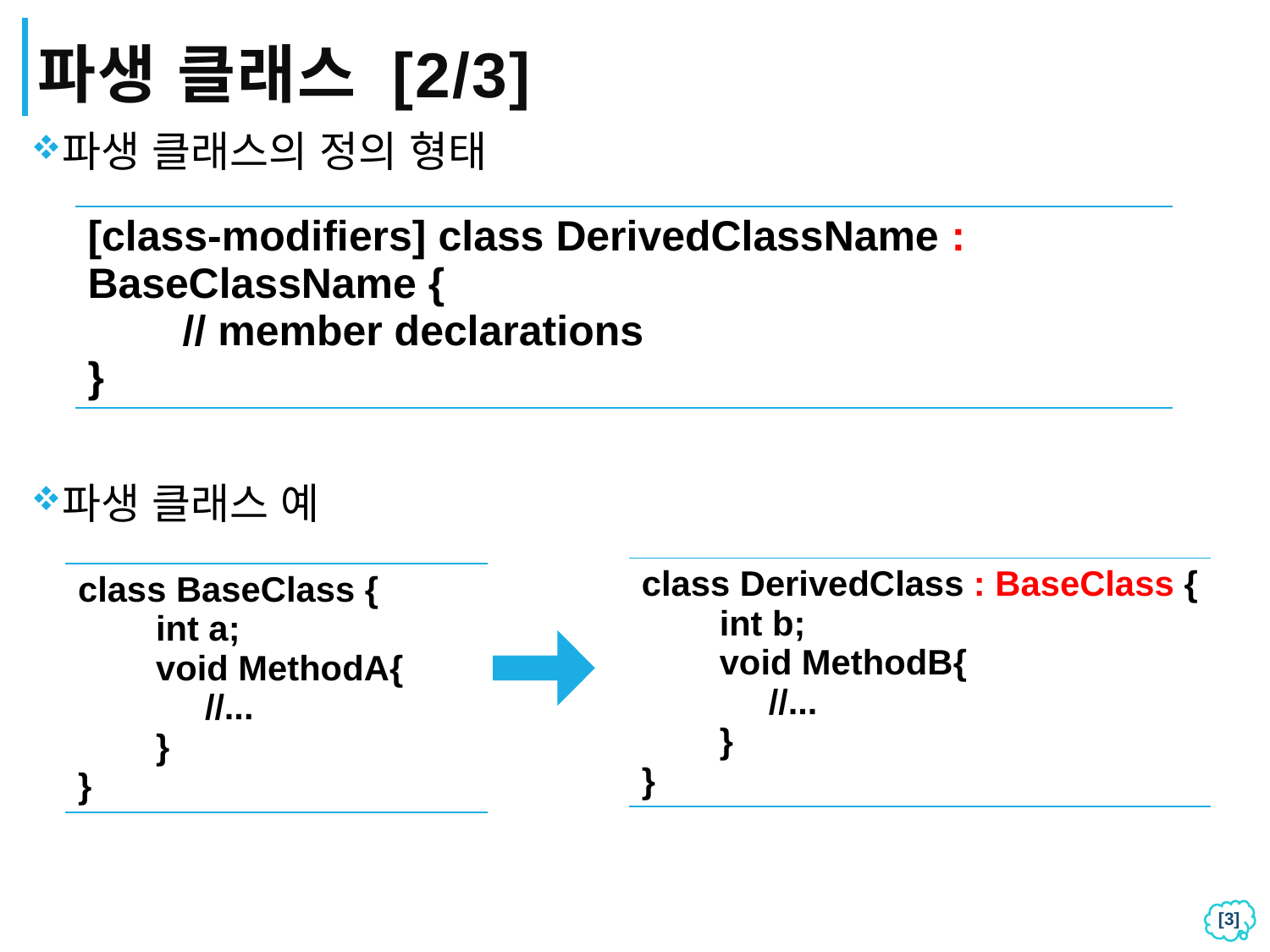

# 파생 클래스 [2/3]
파생 클래스의 정의 형태

파생 클래스 예
| [class-modifiers] class DerivedClassName : BaseClassName {         // member declarations } |
| --- |
| class DerivedClass : BaseClass { int b; void MethodB{ //... } } |
| --- |
| class BaseClass { int a; void MethodA{ //... } } |
| --- |

[3]